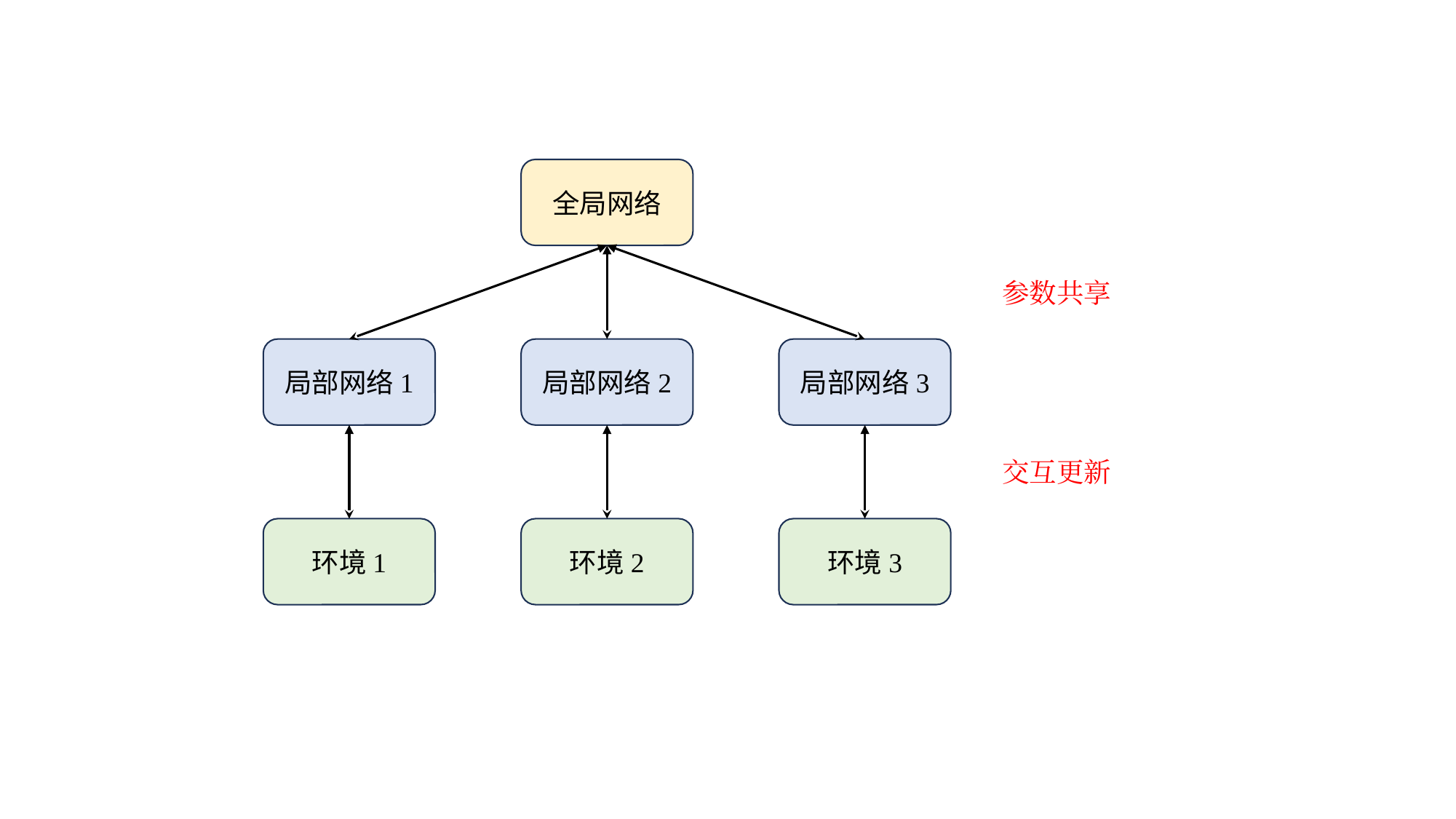

全局网络
参数共享
局部网络1
局部网络2
局部网络3
交互更新
环境1
环境2
环境3